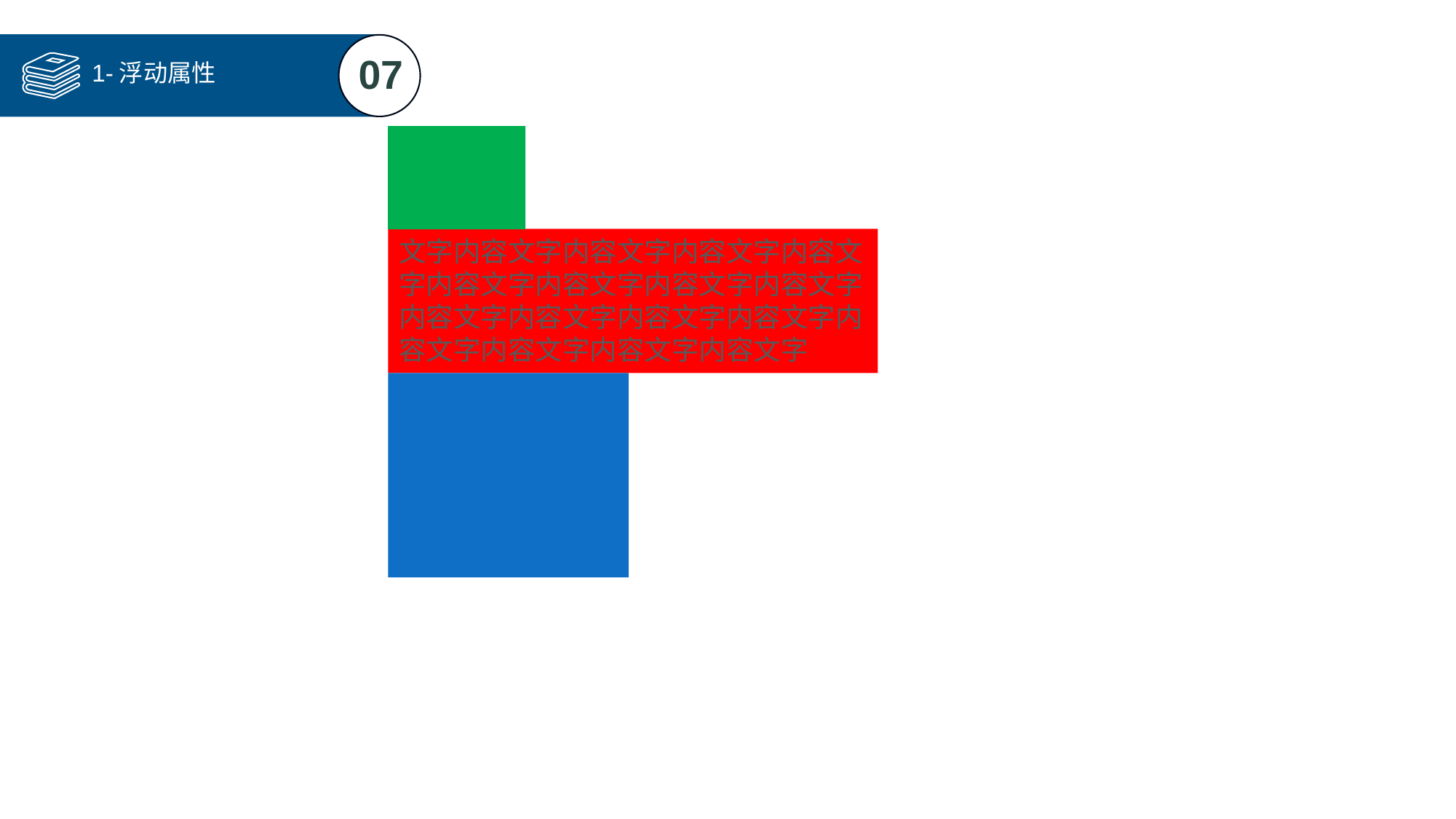

07
1-浮动属性

文字内容文字内容文字内容文字内容文字内容文字内容文字内容文字内容文字内容文字内容文字内容文字内容文字内容文字内容文字内容文字内容文字